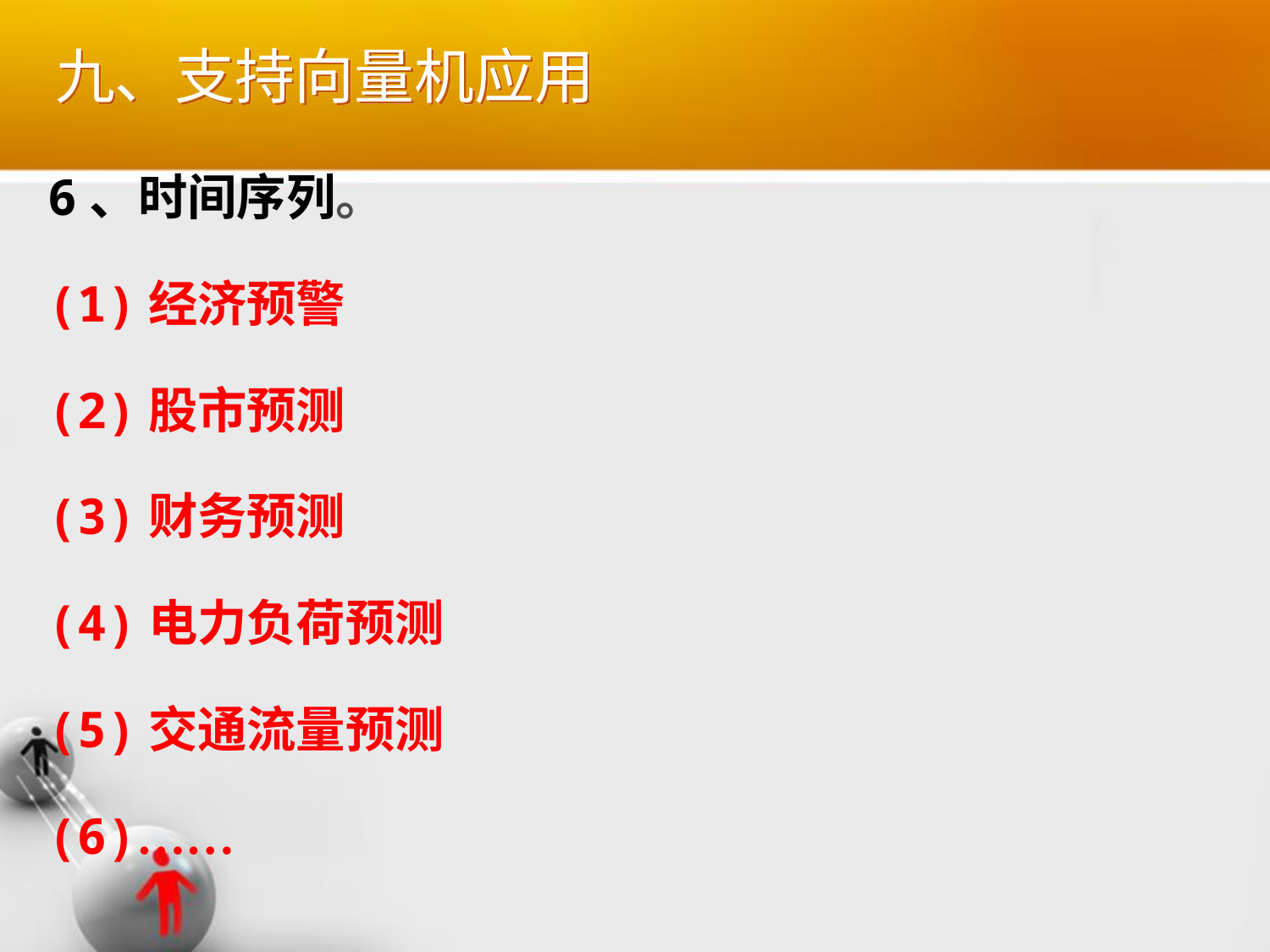

# 九、支持向量机应用
6、时间序列。

(1)经济预警

(2)股市预测

(3)财务预测

(4)电力负荷预测

(5)交通流量预测

(6)……